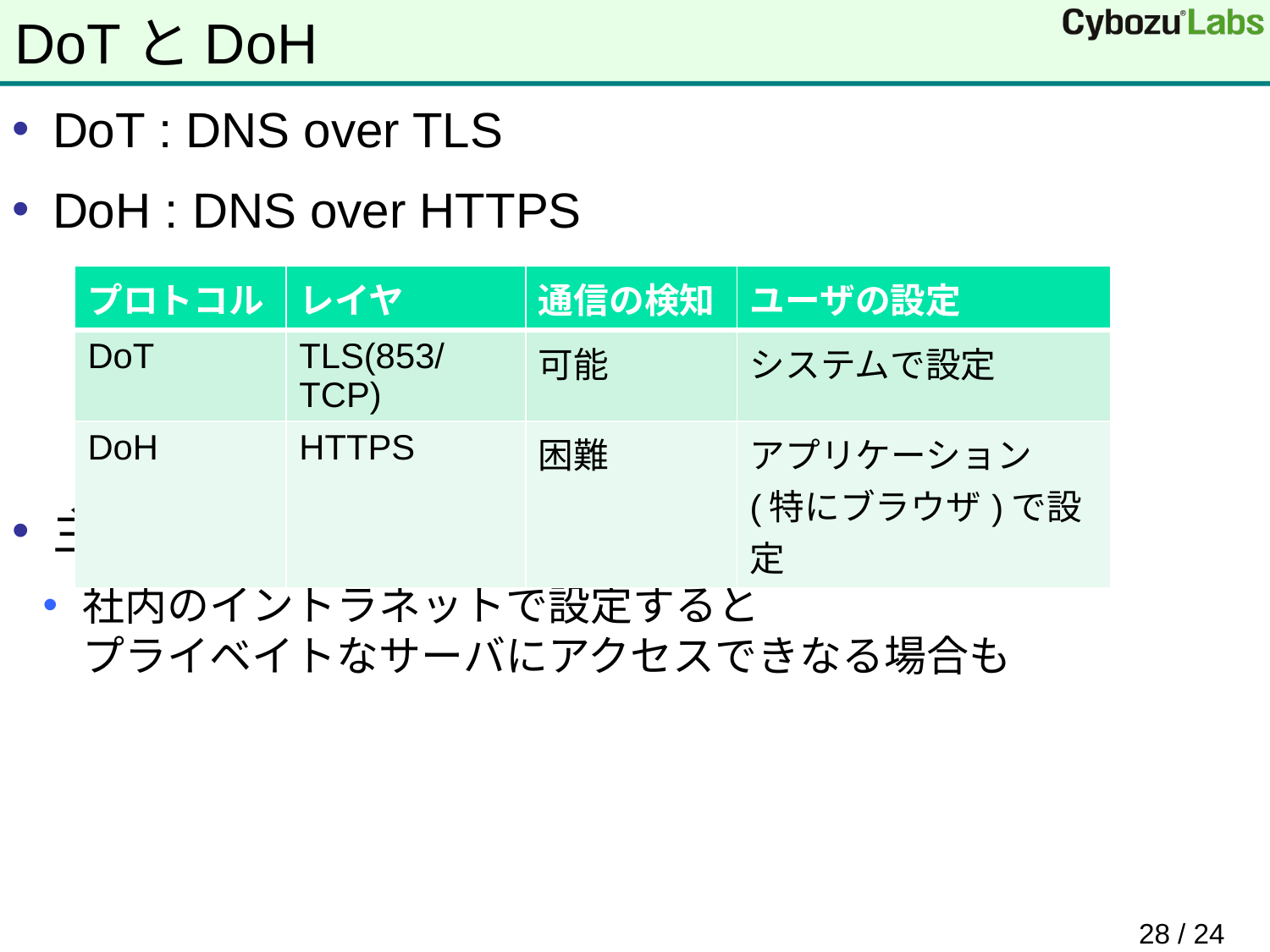

# DoTとDoH
DoT : DNS over TLS
DoH : DNS over HTTPS

主にパブリックDNSの利用を想定
社内のイントラネットで設定すると
プライベイトなサーバにアクセスできなる場合も

| プロトコル | レイヤ | 通信の検知 | ユーザの設定 |
| --- | --- | --- | --- |
| DoT | TLS(853/TCP) | 可能 | システムで設定 |
| DoH | HTTPS | 困難 | アプリケーション (特にブラウザ)で設定 |
    28 / 24